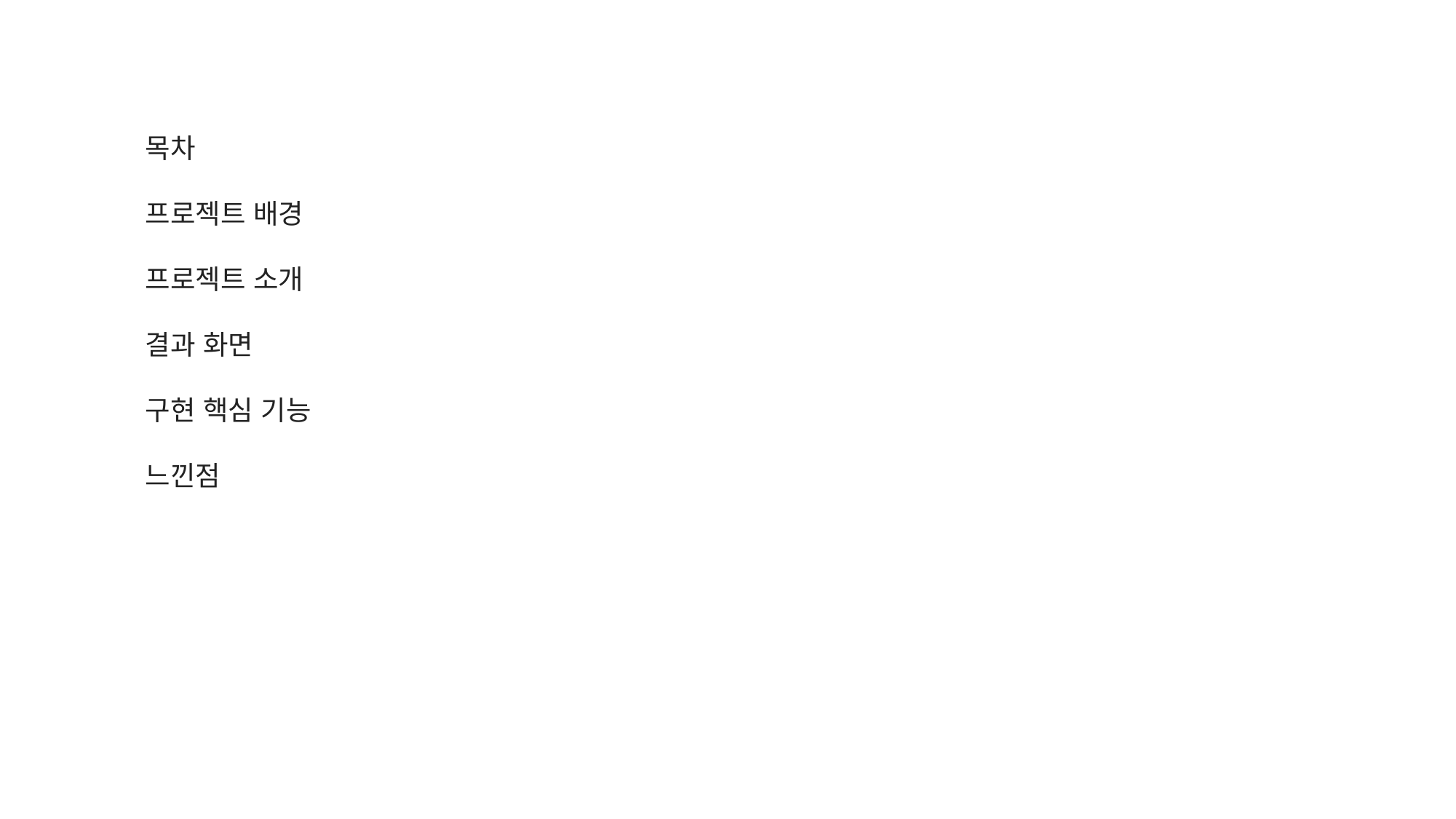

목차

프로젝트 배경

프로젝트 소개

결과 화면

구현 핵심 기능

느낀점